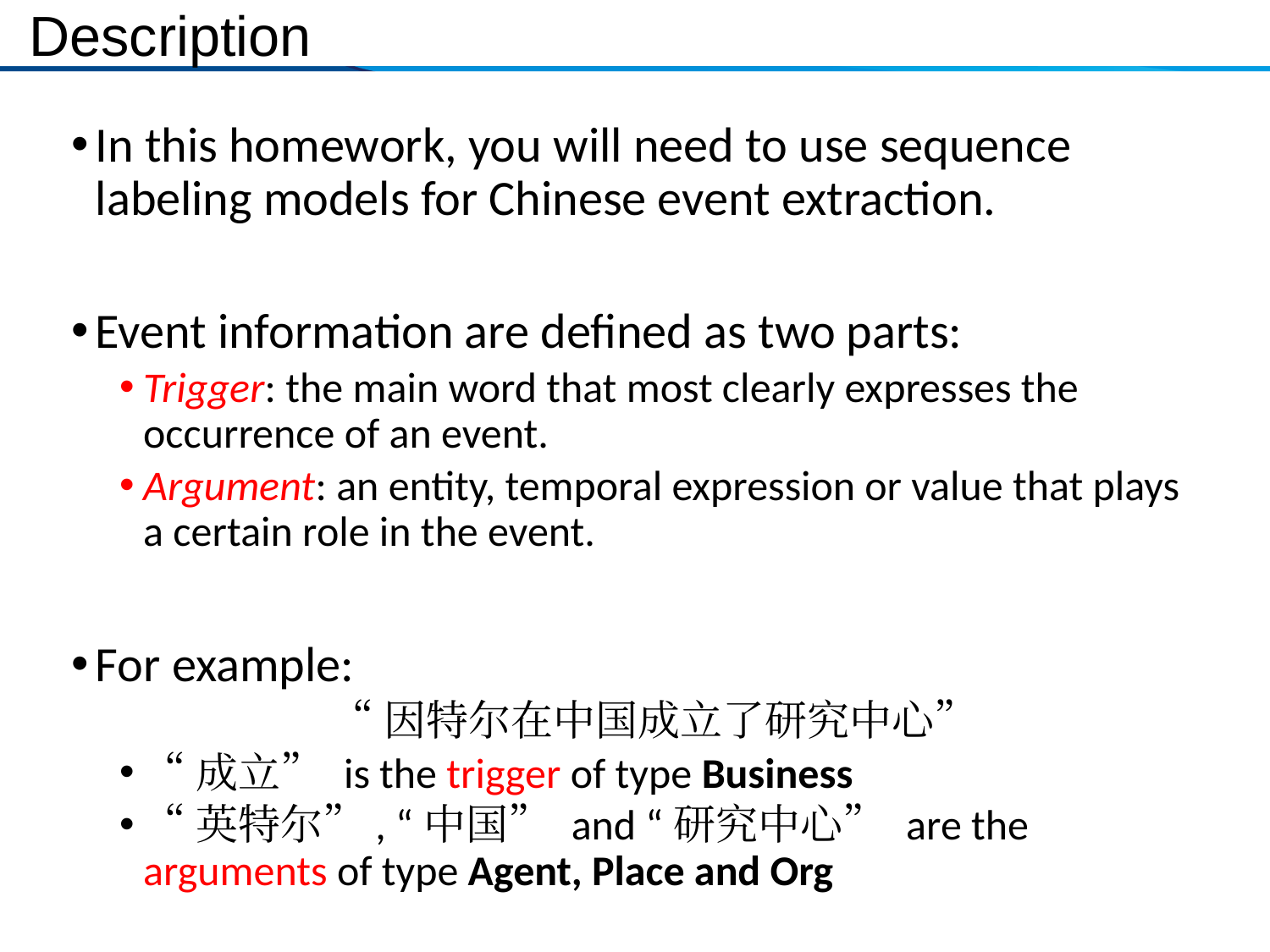

# Description
In this homework, you will need to use sequence labeling models for Chinese event extraction.

Event information are defined as two parts:
Trigger: the main word that most clearly expresses the occurrence of an event.
Argument: an entity, temporal expression or value that plays a certain role in the event.

For example:
“因特尔在中国成立了研究中心”
“成立” is the trigger of type Business
“英特尔”, “中国” and “研究中心” are the arguments of type Agent, Place and Org